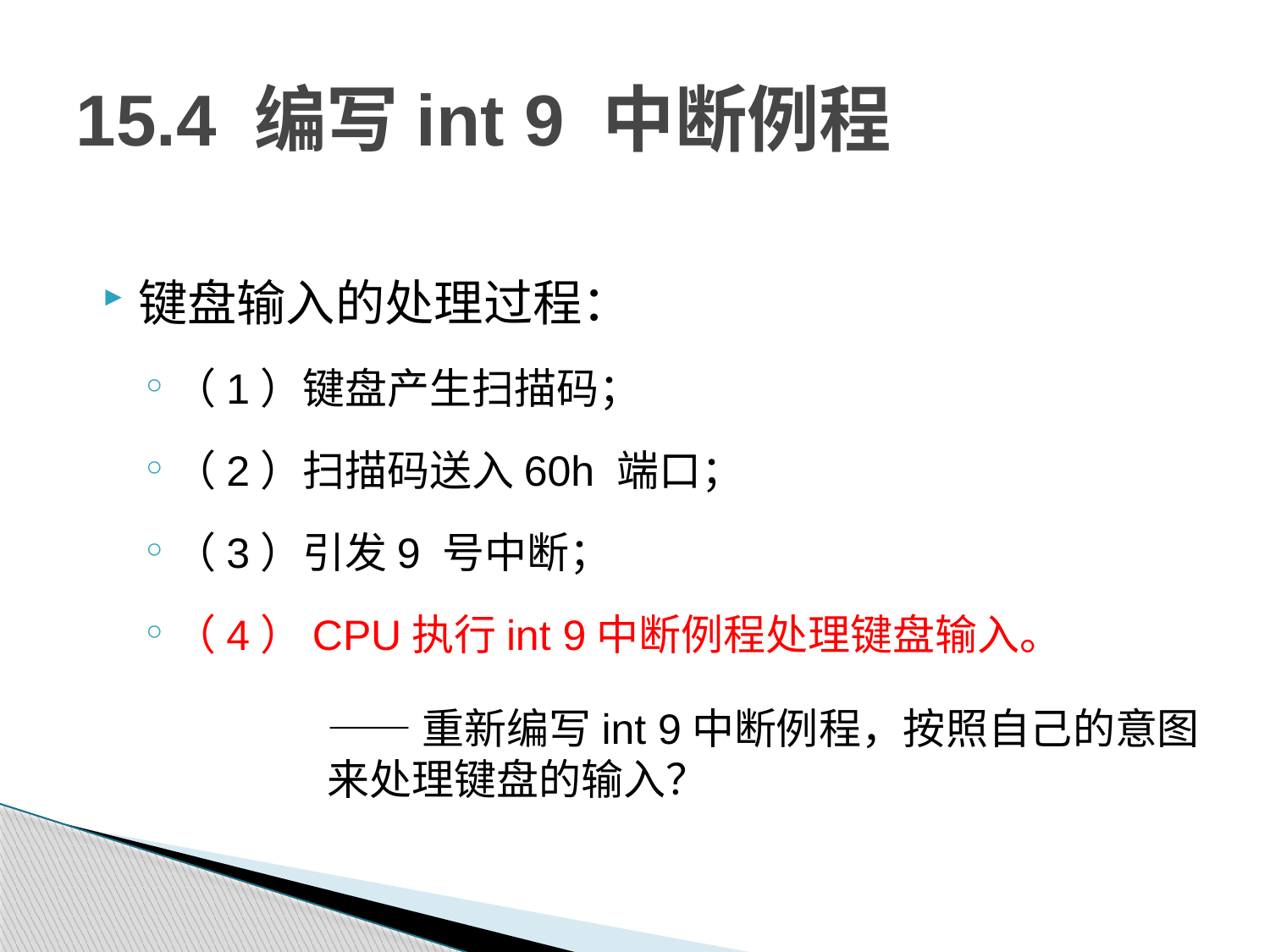

# 15.4 编写int 9 中断例程
键盘输入的处理过程：
（1）键盘产生扫描码；
（2）扫描码送入60h 端口；
（3）引发9 号中断；
（4）CPU执行int 9中断例程处理键盘输入。
——重新编写int 9中断例程，按照自己的意图来处理键盘的输入？